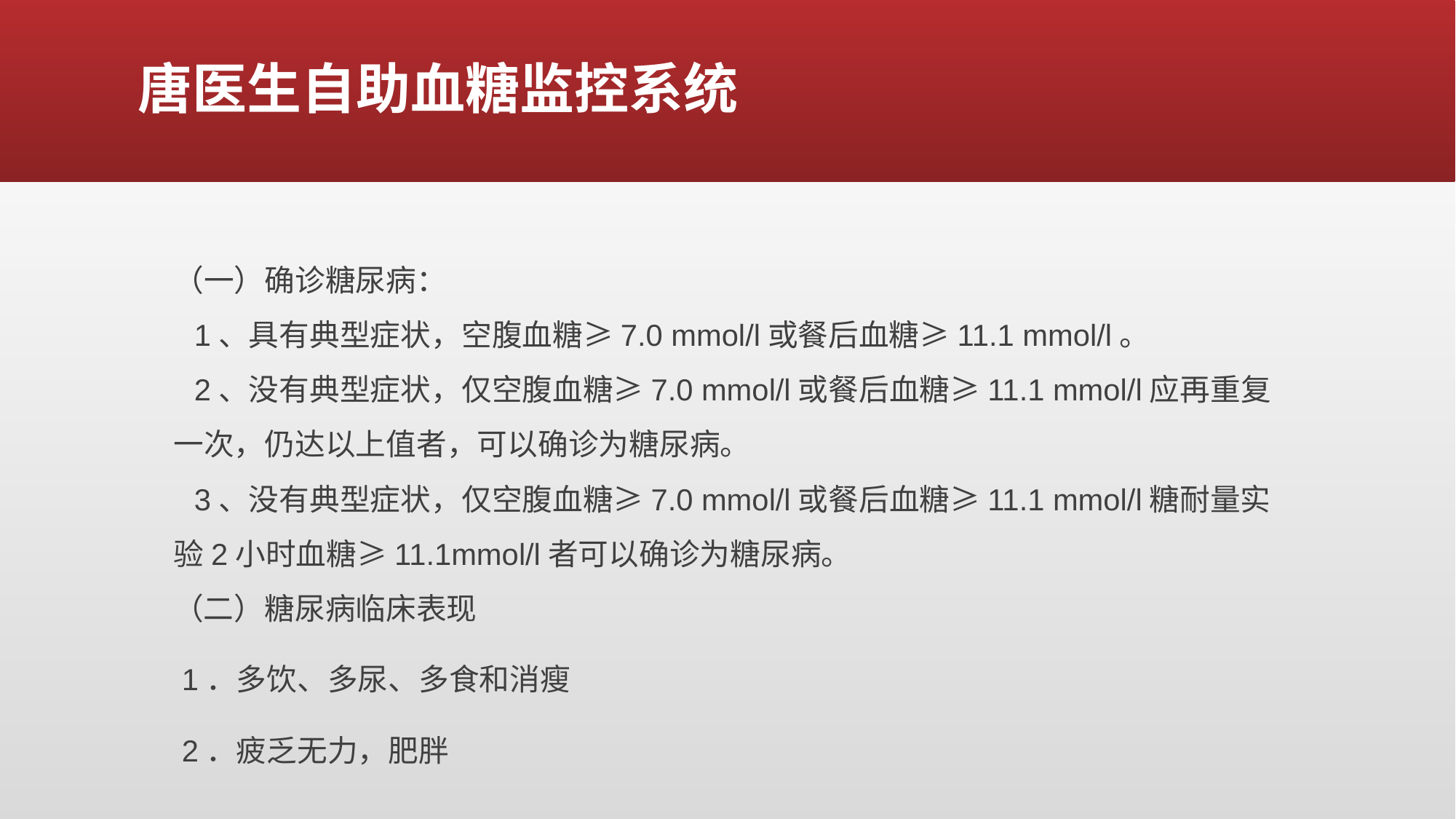

# 唐医生自助血糖监控系统
（一）确诊糖尿病：
  1、具有典型症状，空腹血糖≥7.0 mmol/l或餐后血糖≥11.1 mmol/l。
  2、没有典型症状，仅空腹血糖≥7.0 mmol/l或餐后血糖≥11.1 mmol/l应再重复一次，仍达以上值者，可以确诊为糖尿病。
  3、没有典型症状，仅空腹血糖≥7.0 mmol/l或餐后血糖≥11.1 mmol/l糖耐量实验2小时血糖≥11.1mmol/l者可以确诊为糖尿病。
（二）糖尿病临床表现
 1．多饮、多尿、多食和消瘦
 2．疲乏无力，肥胖